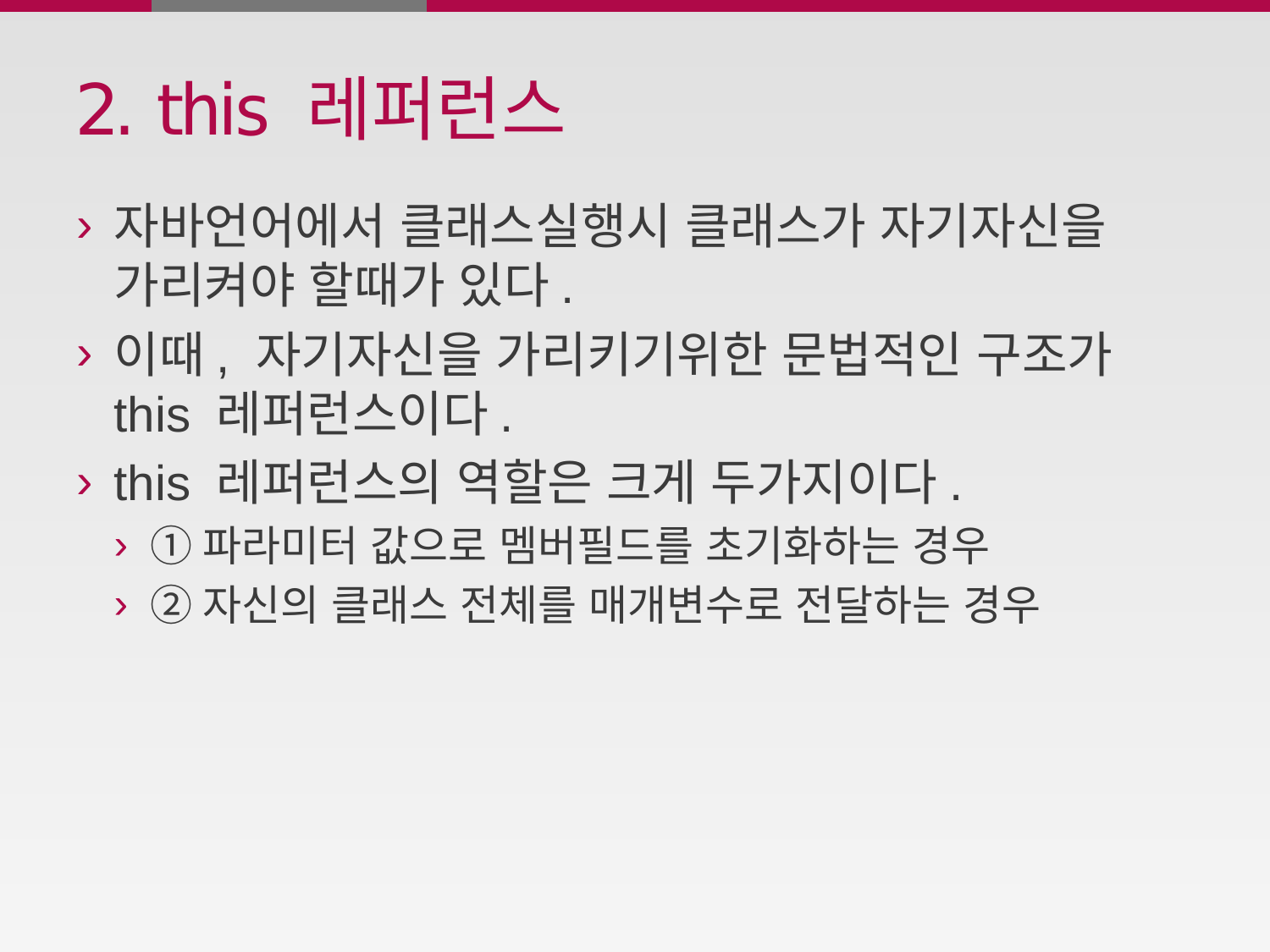

# 2. this 레퍼런스
자바언어에서 클래스실행시 클래스가 자기자신을 가리켜야 할때가 있다.
이때, 자기자신을 가리키기위한 문법적인 구조가 this 레퍼런스이다.
this 레퍼런스의 역할은 크게 두가지이다.
①파라미터 값으로 멤버필드를 초기화하는 경우
②자신의 클래스 전체를 매개변수로 전달하는 경우